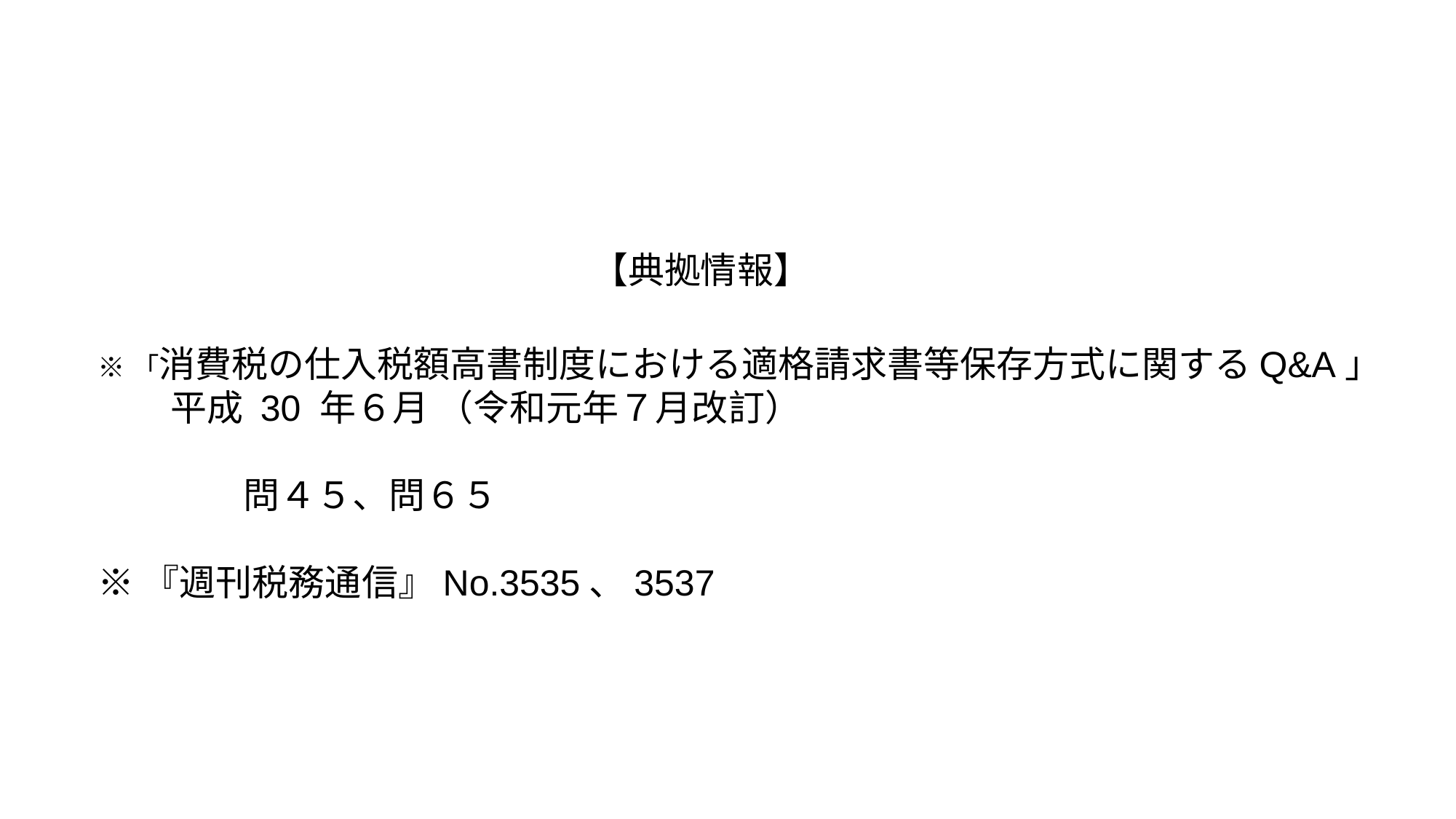

【典拠情報】
※「消費税の仕入税額高書制度における適格請求書等保存方式に関するQ&A」
　　平成 30 年６月 （令和元年７月改訂）

　　　　問４５、問６５

※『週刊税務通信』No.3535、3537